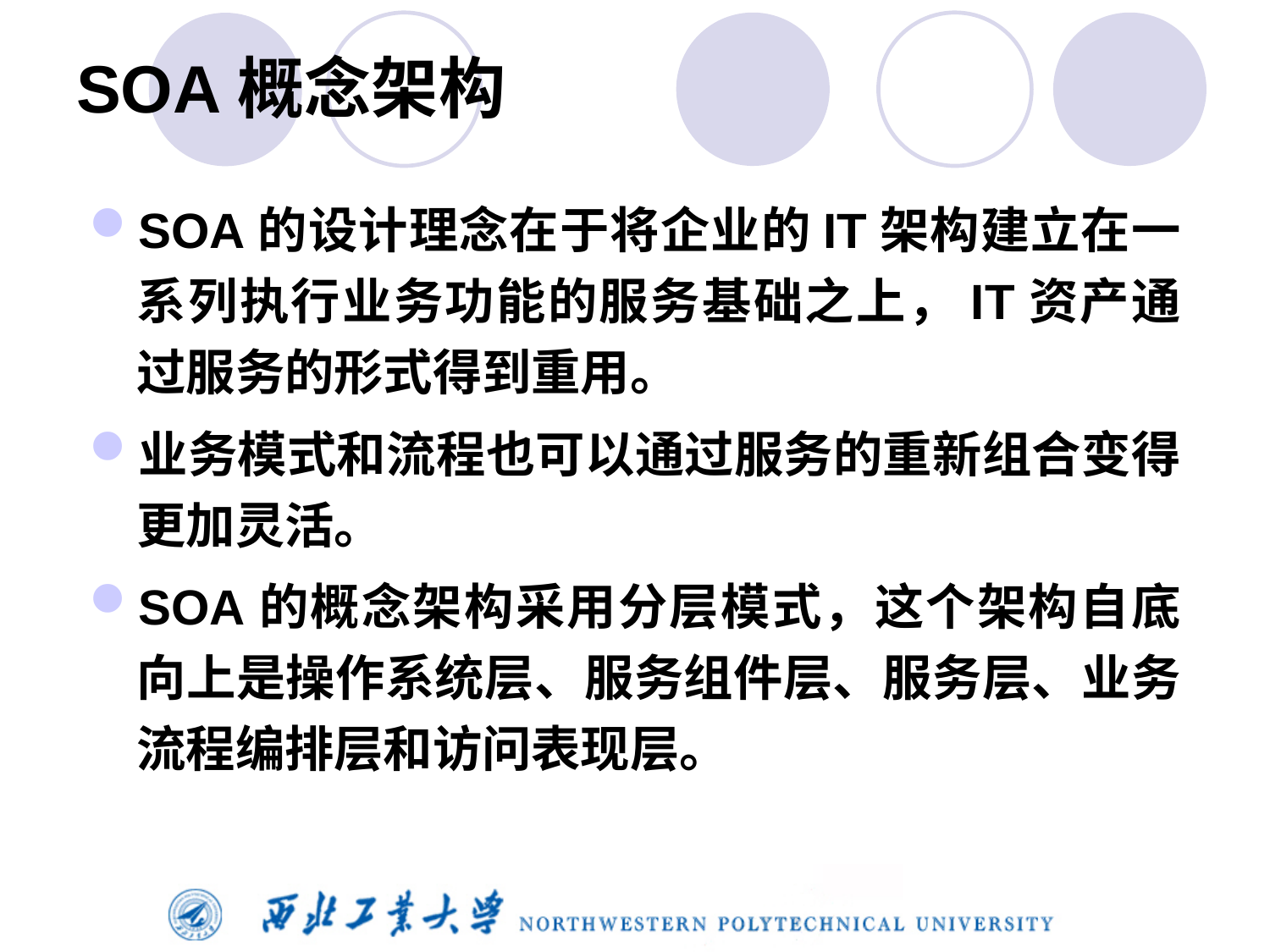

# SOA概念架构
SOA的设计理念在于将企业的IT架构建立在一系列执行业务功能的服务基础之上，IT资产通过服务的形式得到重用。
业务模式和流程也可以通过服务的重新组合变得更加灵活。
SOA的概念架构采用分层模式，这个架构自底向上是操作系统层、服务组件层、服务层、业务流程编排层和访问表现层。